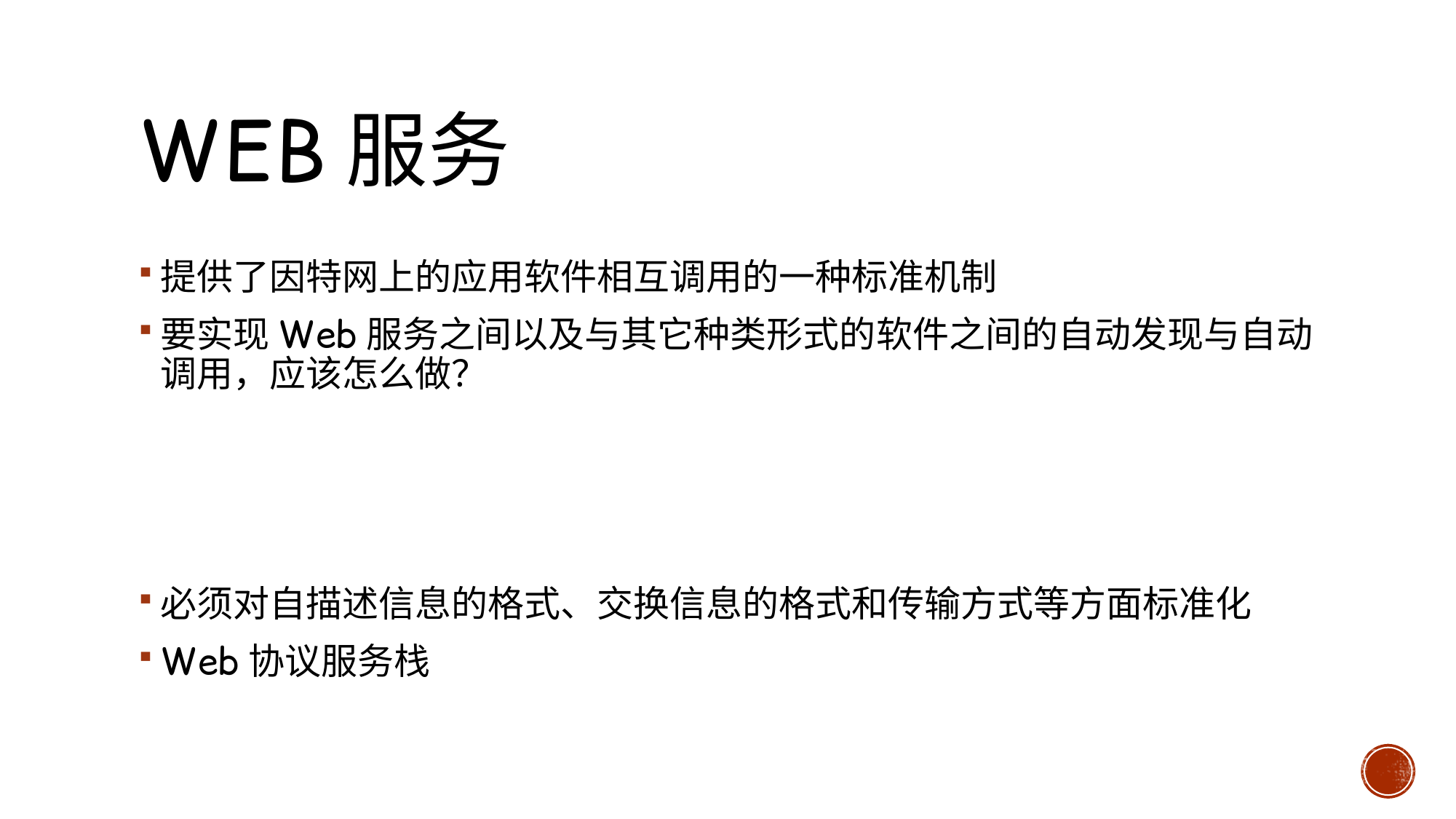

# Web服务
提供了因特网上的应用软件相互调用的一种标准机制
要实现Web服务之间以及与其它种类形式的软件之间的自动发现与自动调用，应该怎么做？

必须对自描述信息的格式、交换信息的格式和传输方式等方面标准化
Web协议服务栈